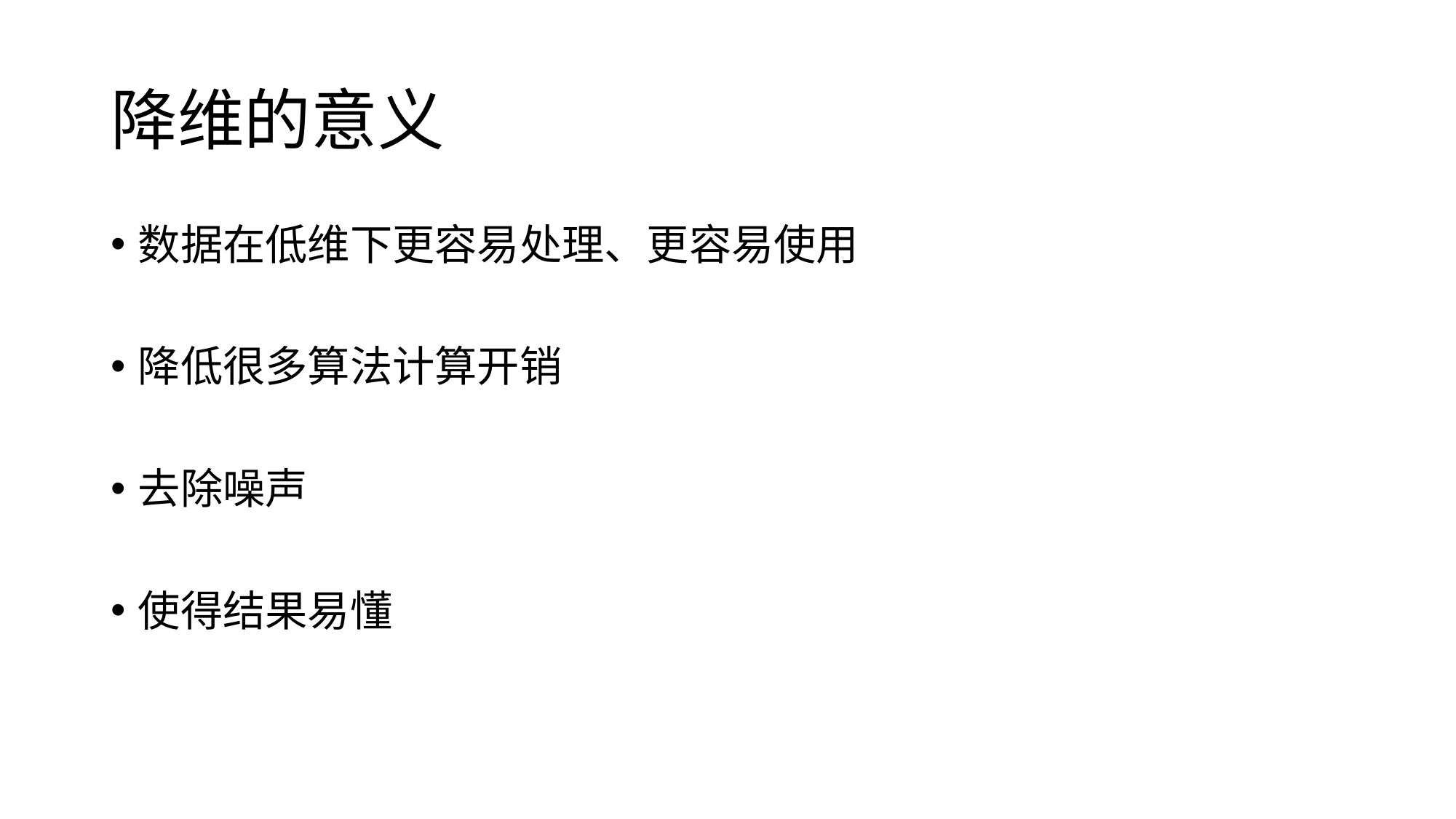

# 降维的意义
数据在低维下更容易处理、更容易使用

降低很多算法计算开销

去除噪声

使得结果易懂